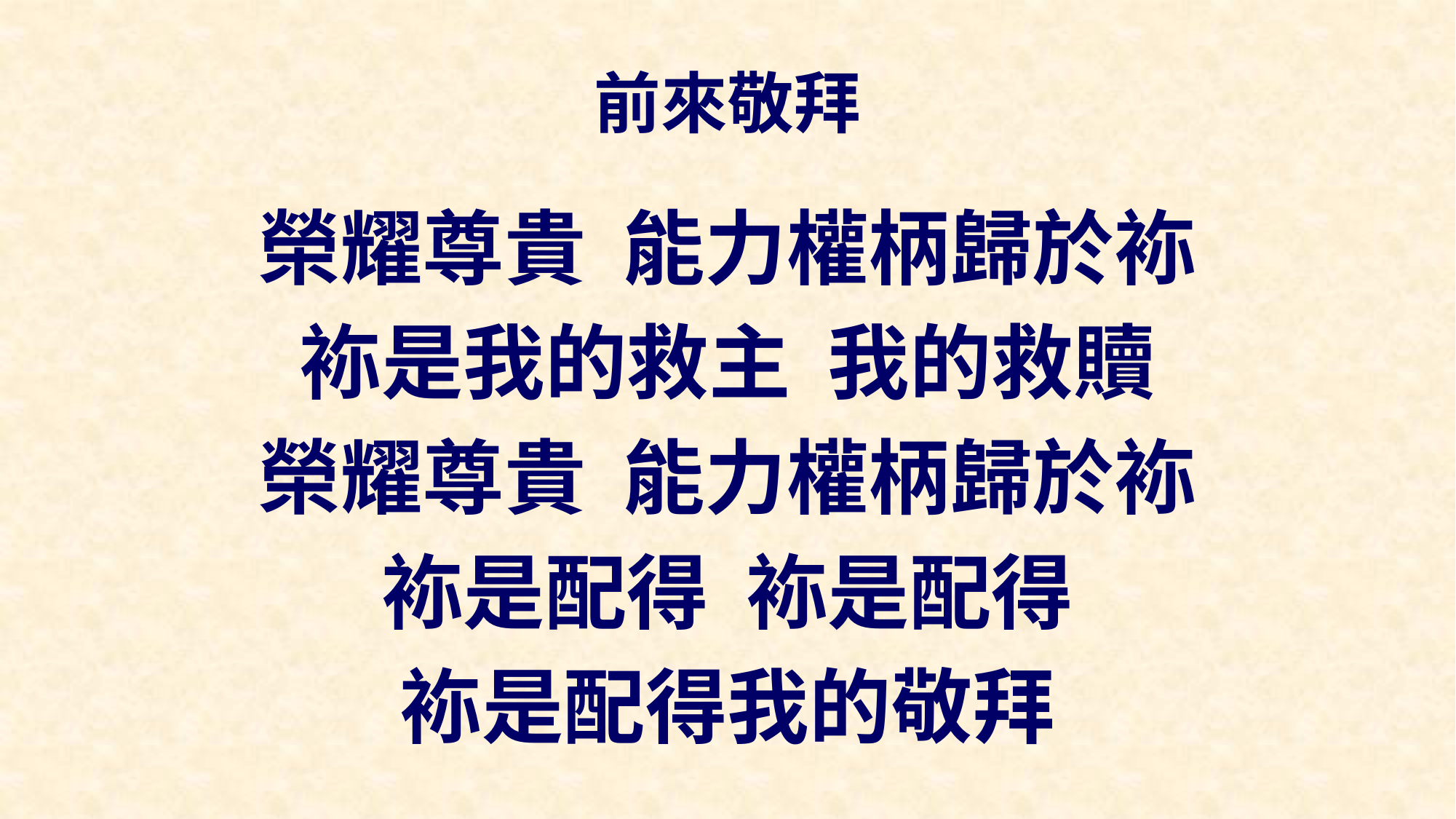

# 前來敬拜
榮耀尊貴  能力權柄歸於袮
袮是我的救主  我的救贖
榮耀尊貴  能力權柄歸於袮
袮是配得  袮是配得
袮是配得我的敬拜